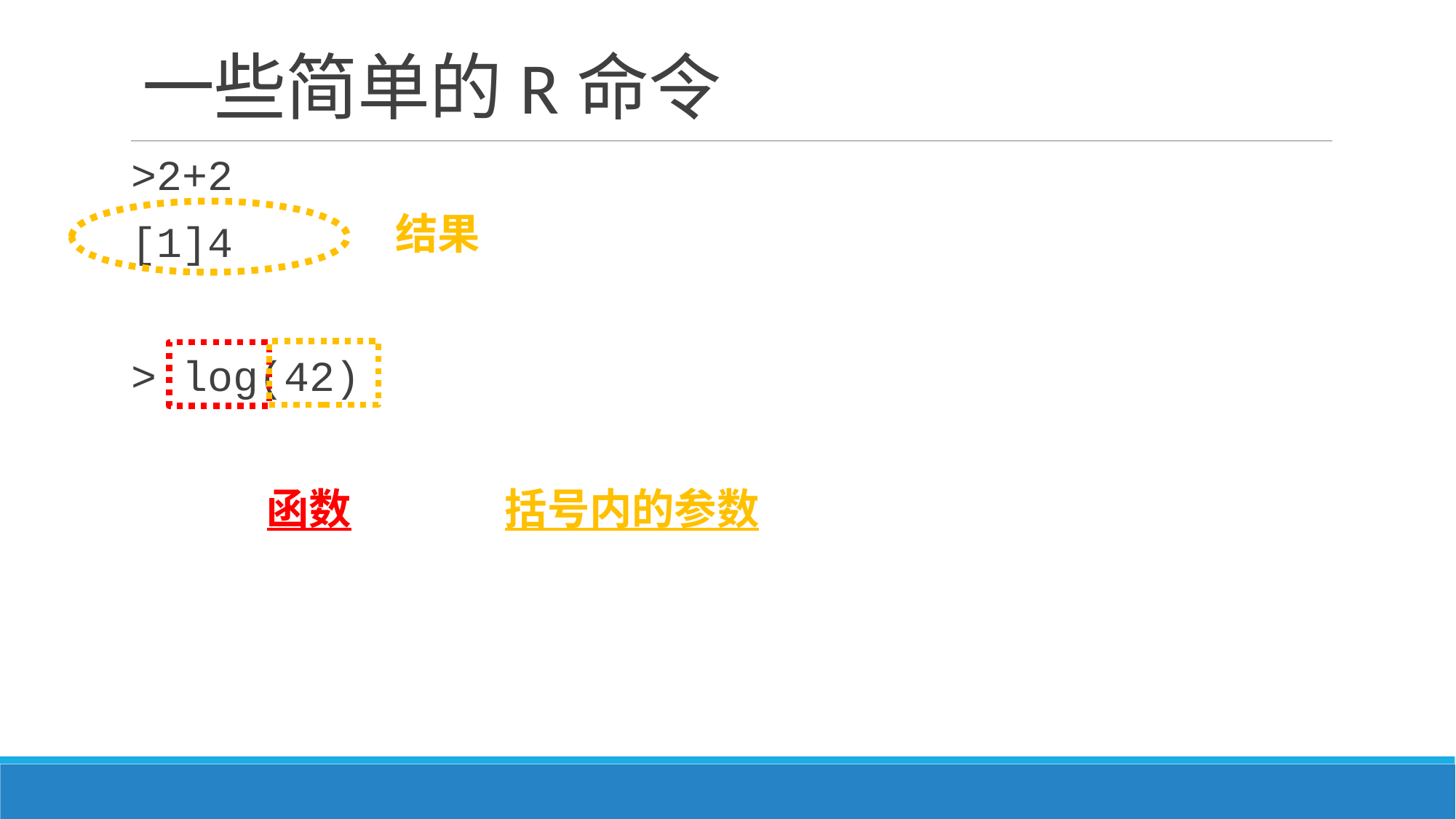

# 一些简单的R命令
>2+2
[1]4

> log(42)

结果

函数
括号内的参数